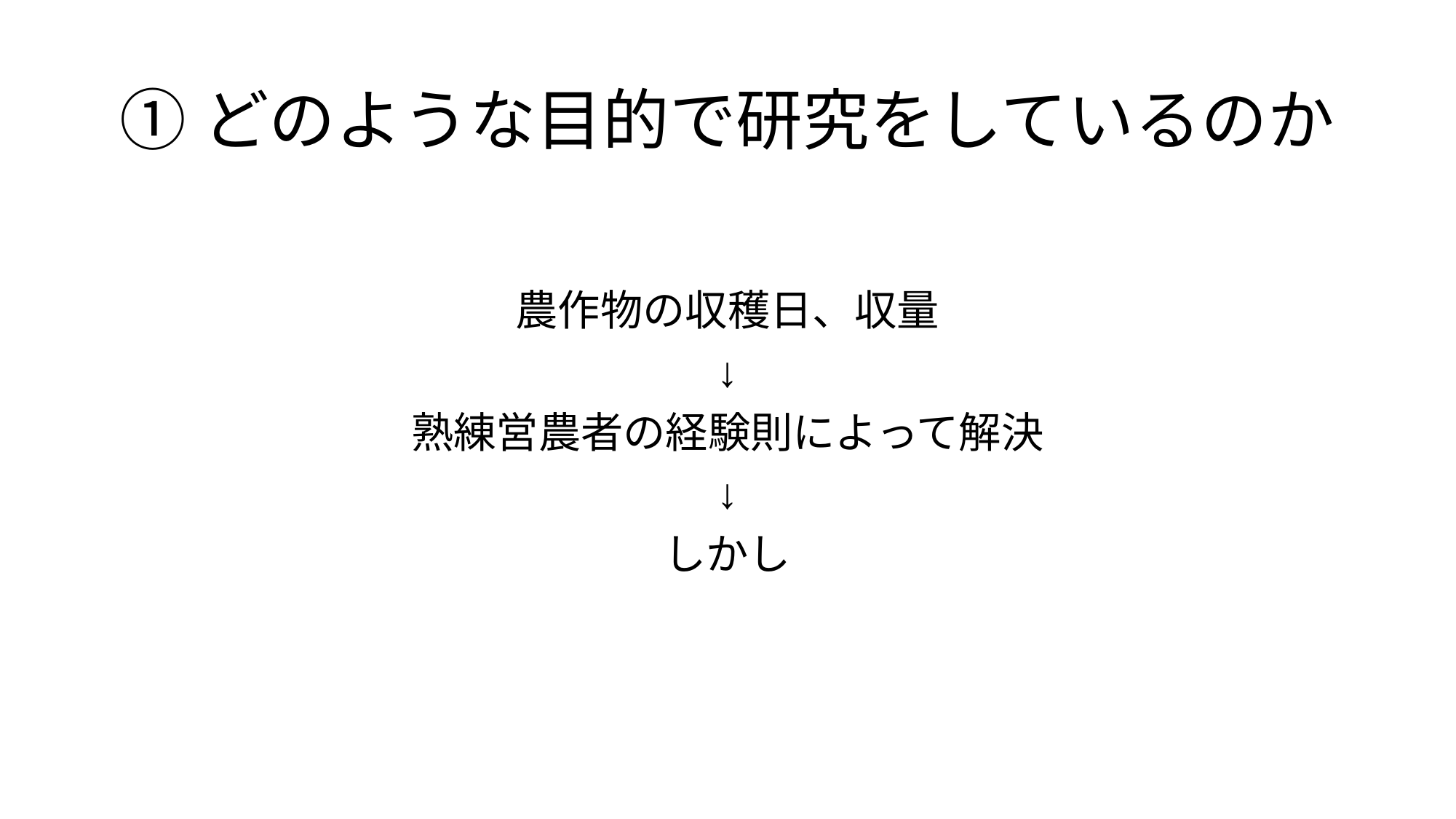

# ①どのような⽬的で研究をしているのか

農作物の収穫日、収量
↓
熟練営農者の経験則によって解決
↓
しかし